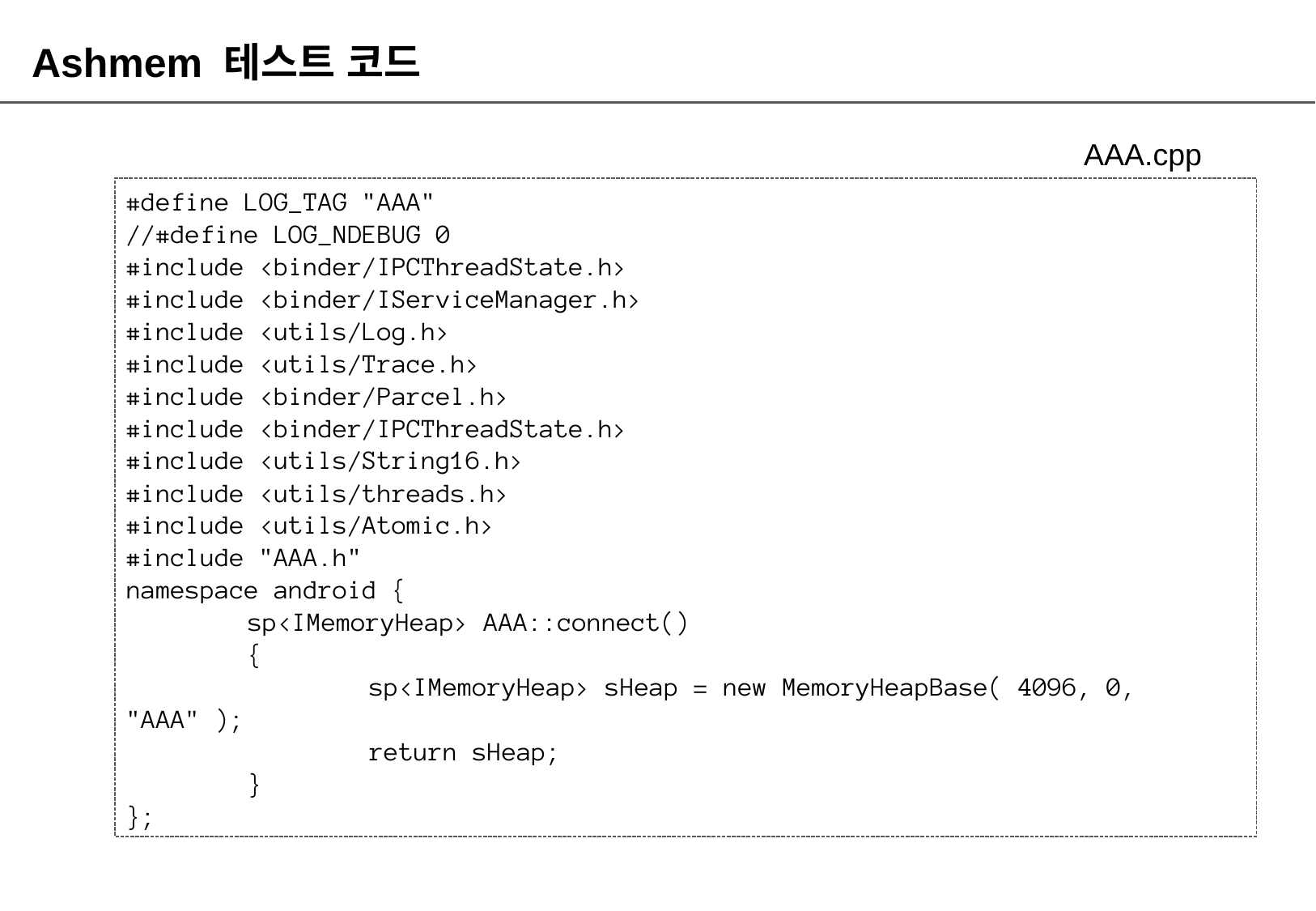

# Ashmem 테스트 코드
AAA.cpp
#define LOG_TAG "AAA"
//#define LOG_NDEBUG 0
#include <binder/IPCThreadState.h>
#include <binder/IServiceManager.h>
#include <utils/Log.h>
#include <utils/Trace.h>
#include <binder/Parcel.h>
#include <binder/IPCThreadState.h>
#include <utils/String16.h>
#include <utils/threads.h>
#include <utils/Atomic.h>
#include "AAA.h"
namespace android {
	sp<IMemoryHeap> AAA::connect()
	{
		sp<IMemoryHeap> sHeap = new MemoryHeapBase( 4096, 0, "AAA" );
		return sHeap;
	}
};